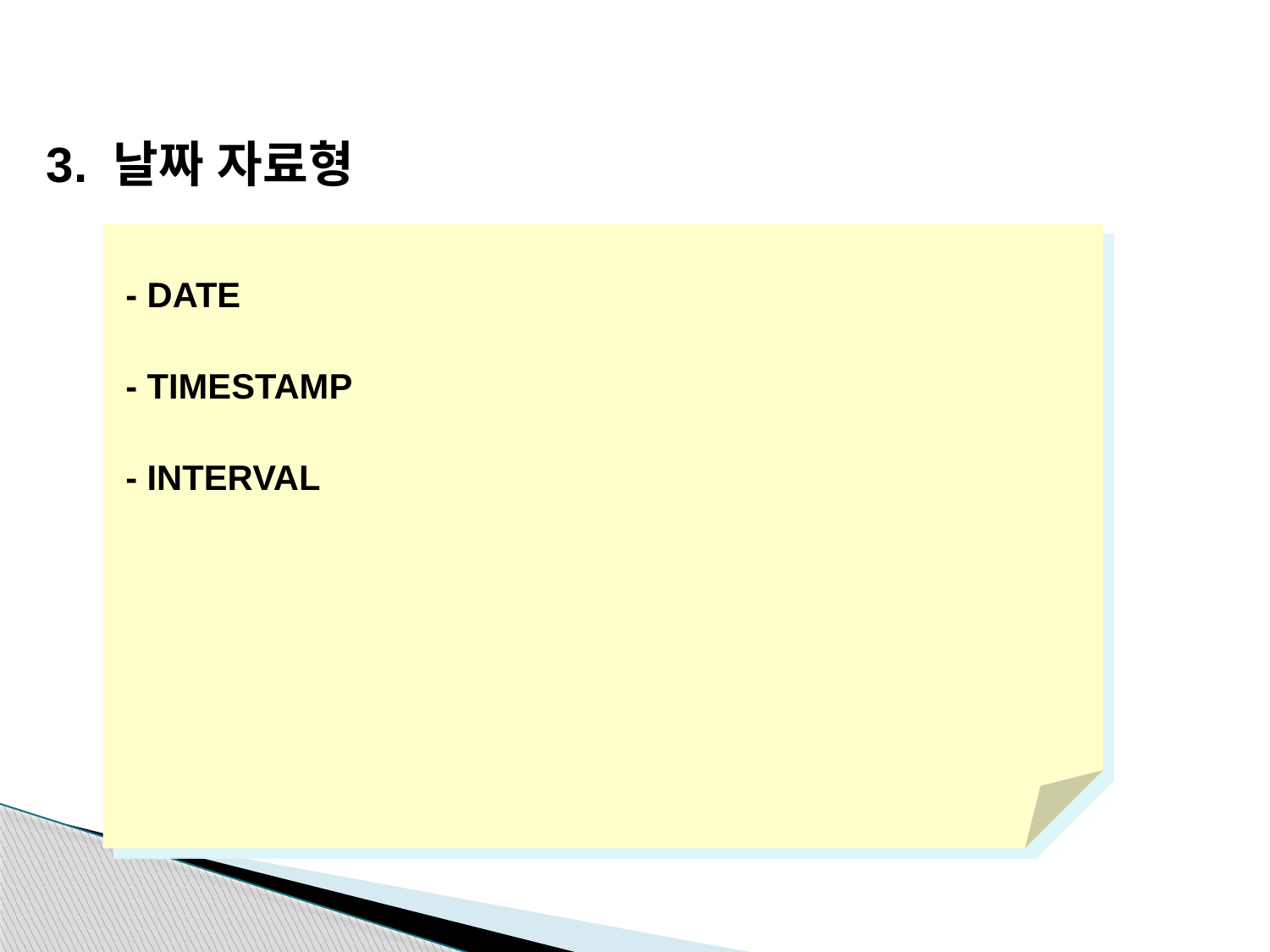

3. 날짜 자료형
- DATE
- TIMESTAMP
- INTERVAL